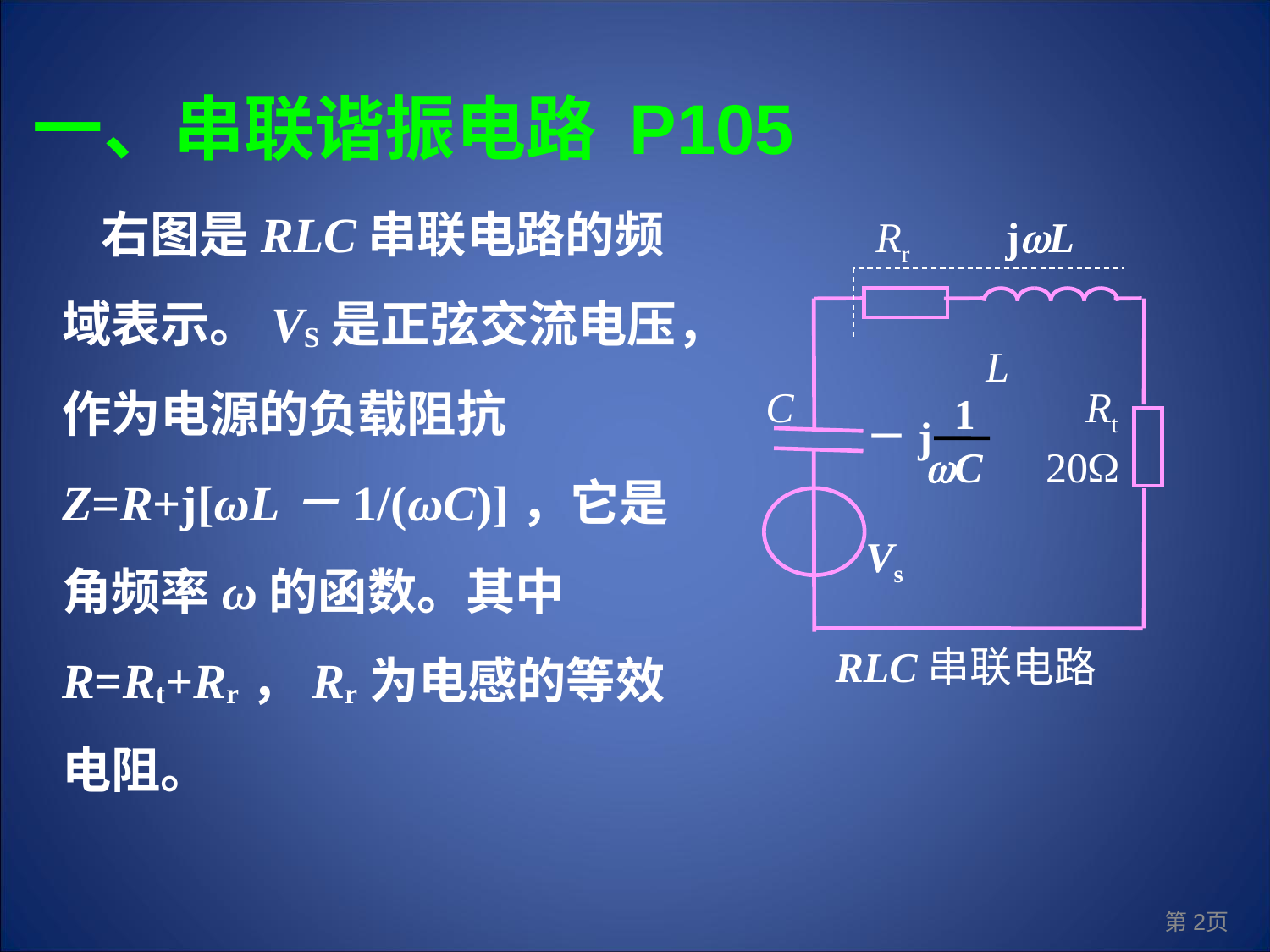

一、串联谐振电路 P105
Rr
jωL
右图是RLC串联电路的频域表示。VS是正弦交流电压，作为电源的负载阻抗 Z=R+j[ωL－1/(ωC)]，它是角频率ω的函数。其中 R=Rt+Rr，Rr为电感的等效电阻。

L
C
Rt
1
－j

ωC
20Ω

Vs

RLC串联电路